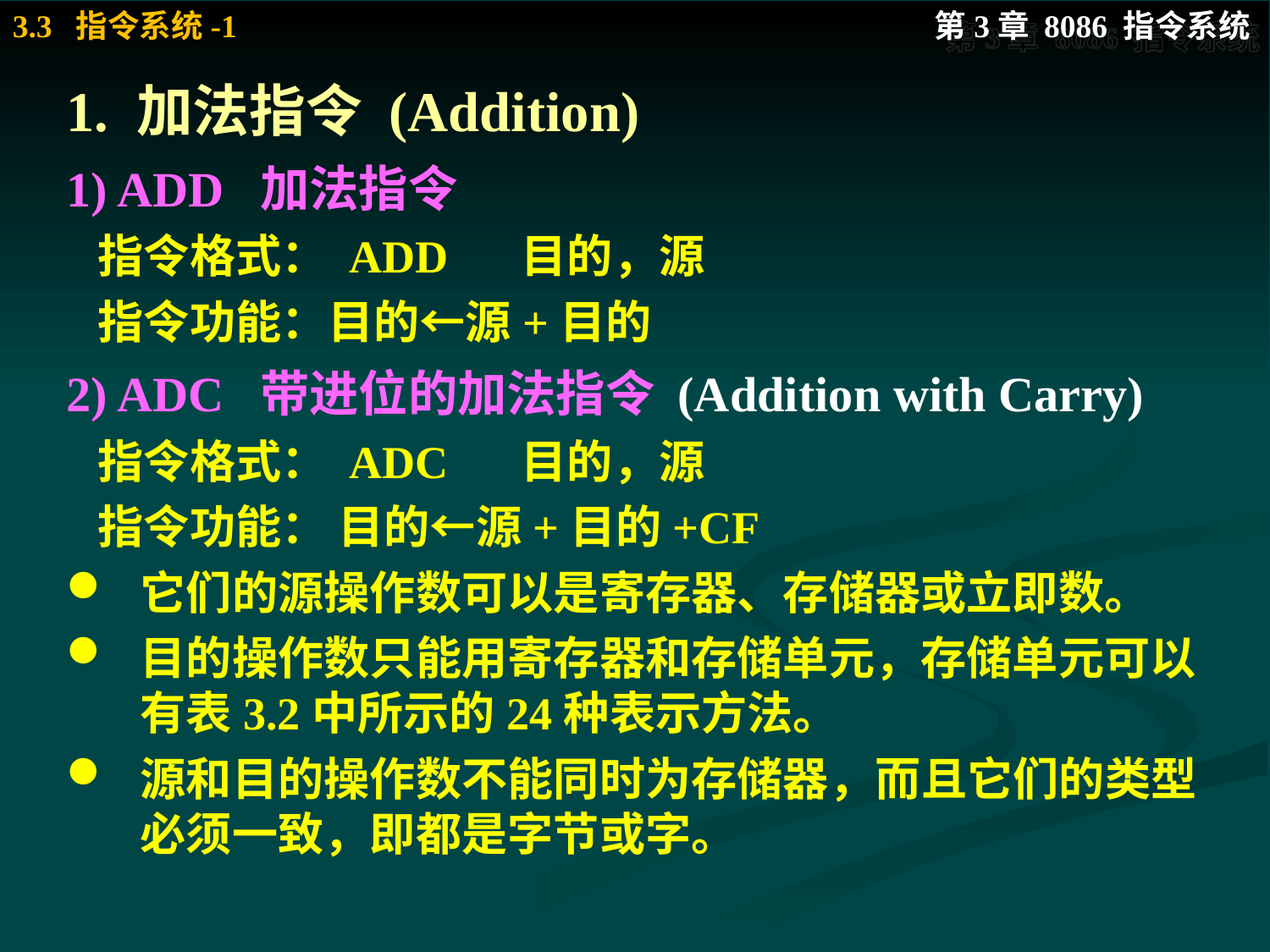

1. 加法指令 (Addition)
1) ADD  加法指令
  指令格式： ADD	目的，源
  指令功能：目的←源+目的
2) ADC  带进位的加法指令 (Addition with Carry)
  指令格式： ADC	目的，源
  指令功能： 目的←源+目的+CF
它们的源操作数可以是寄存器、存储器或立即数。
目的操作数只能用寄存器和存储单元，存储单元可以有表3.2中所示的24种表示方法。
源和目的操作数不能同时为存储器，而且它们的类型必须一致，即都是字节或字。